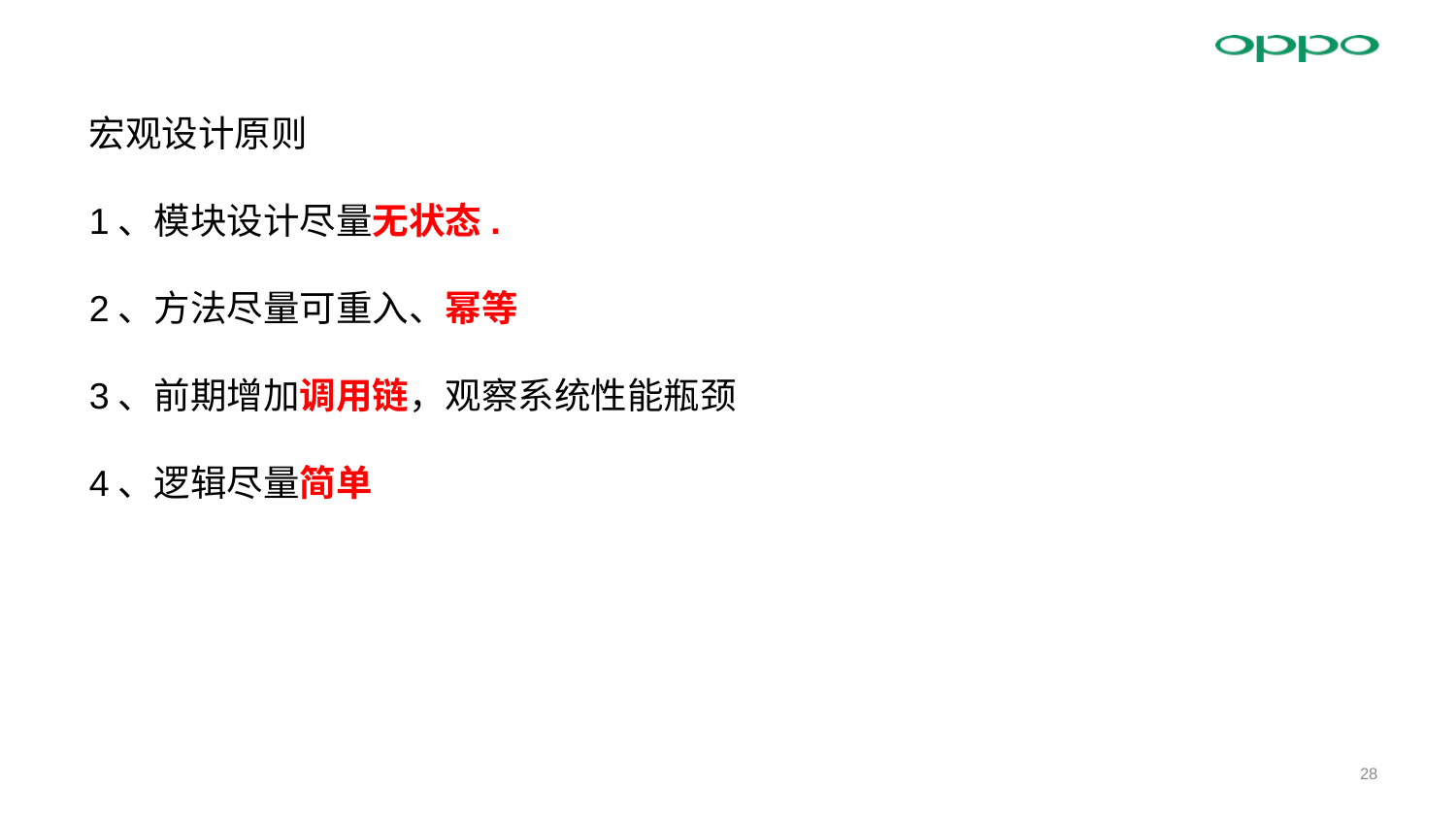

宏观设计原则

1、模块设计尽量无状态.

2、方法尽量可重入、幂等

3、前期增加调用链，观察系统性能瓶颈

4、逻辑尽量简单